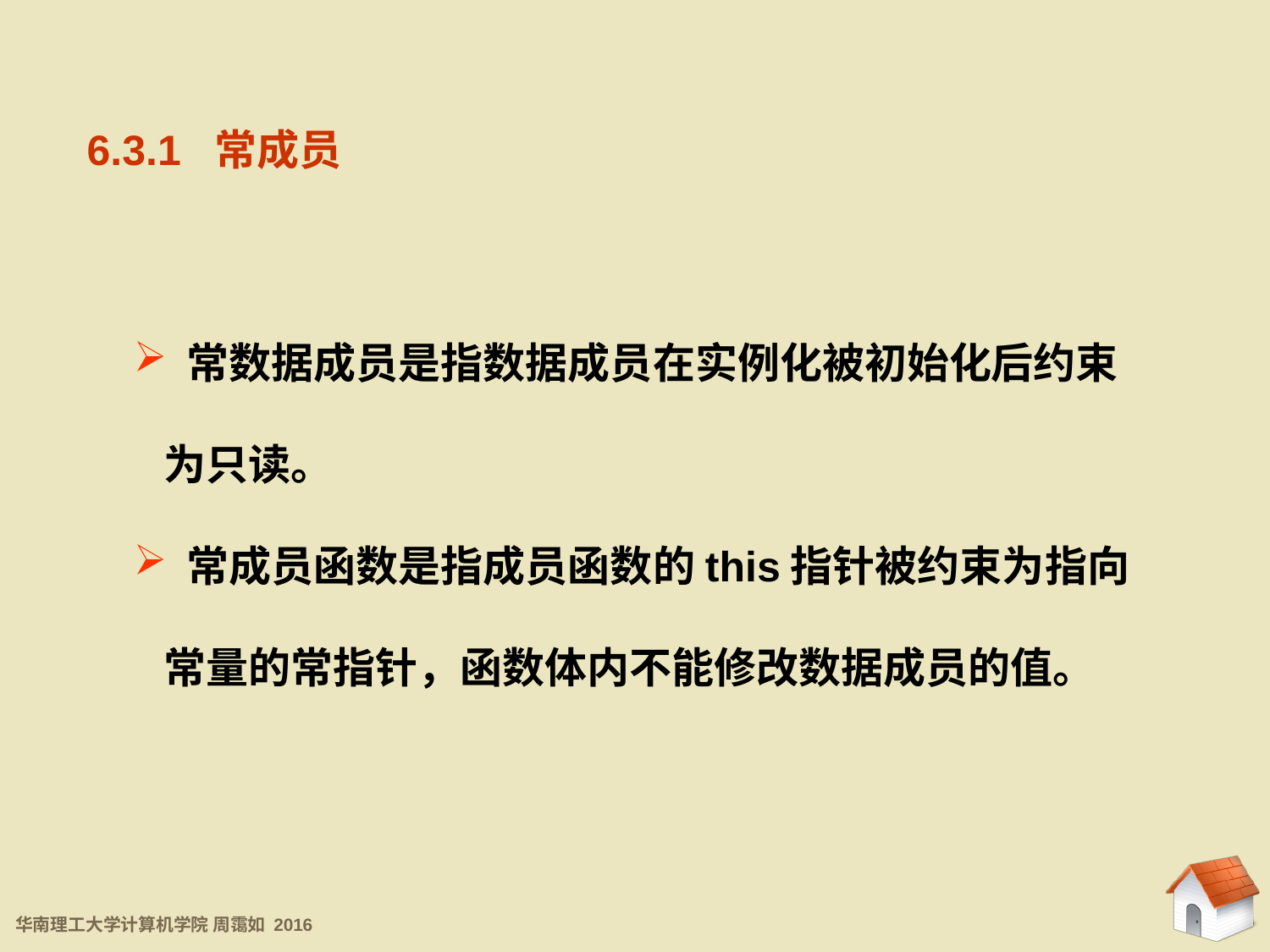

6.3.1  常成员
6.3.1  常成员
 常数据成员是指数据成员在实例化被初始化后约束为只读。
 常成员函数是指成员函数的this指针被约束为指向常量的常指针，函数体内不能修改数据成员的值。